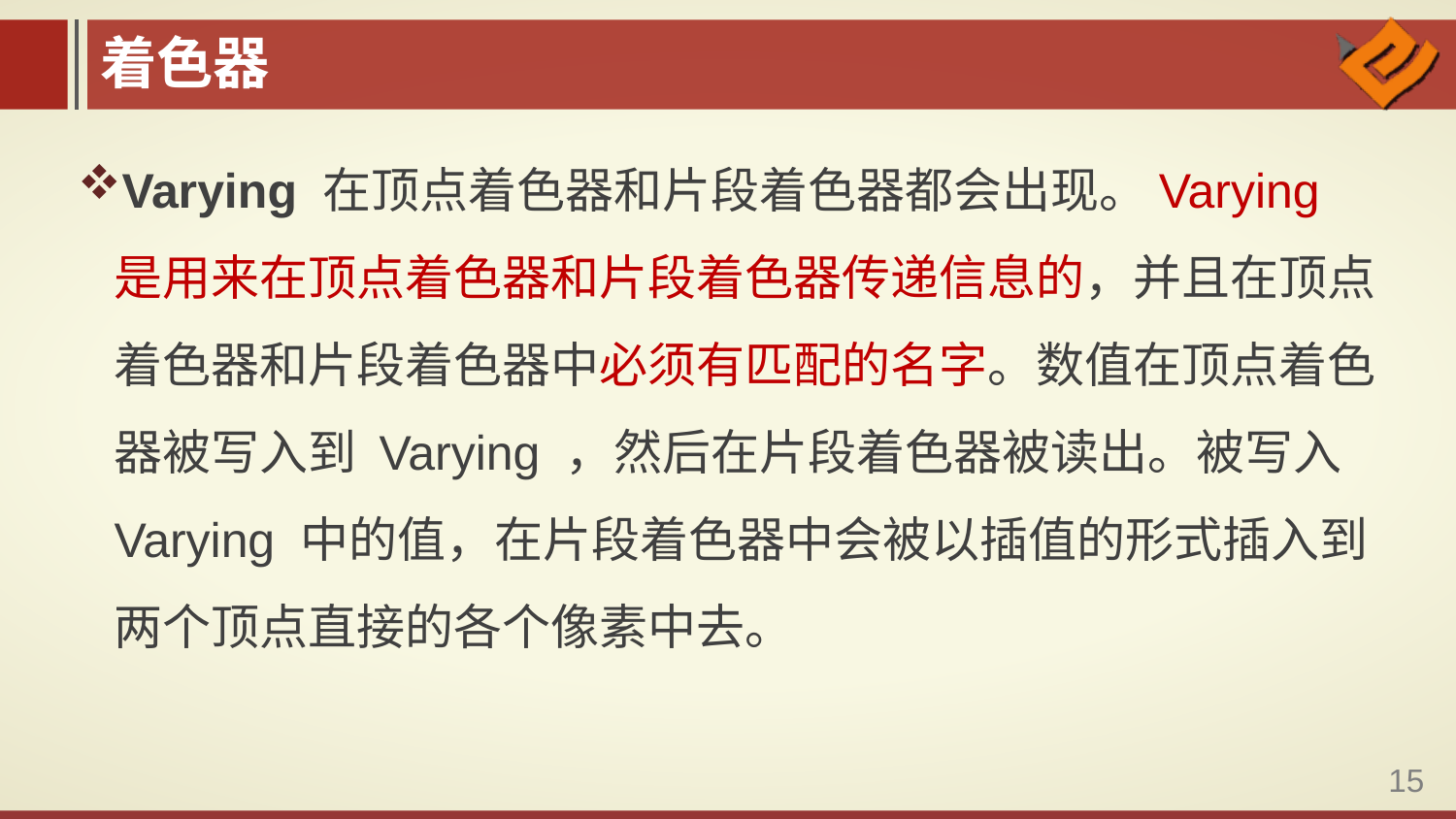

着色器
Varying 在顶点着色器和片段着色器都会出现。Varying 是用来在顶点着色器和片段着色器传递信息的，并且在顶点着色器和片段着色器中必须有匹配的名字。数值在顶点着色器被写入到 Varying ，然后在片段着色器被读出。被写入 Varying 中的值，在片段着色器中会被以插值的形式插入到两个顶点直接的各个像素中去。